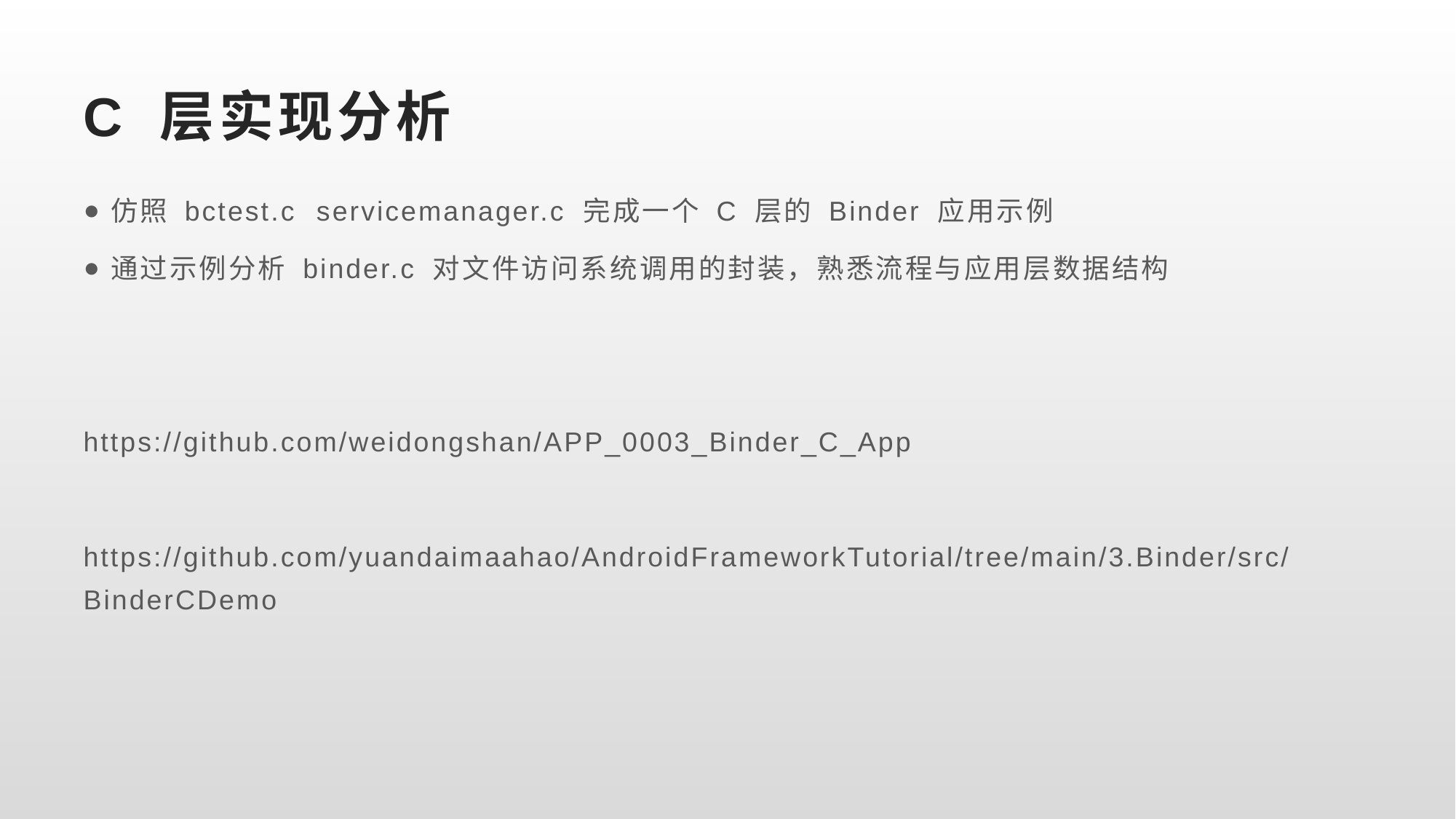

# C 层实现分析
仿照 bctest.c  servicemanager.c 完成一个 C 层的 Binder 应用示例
通过示例分析 binder.c 对文件访问系统调用的封装，熟悉流程与应用层数据结构

https://github.com/weidongshan/APP_0003_Binder_C_App

https://github.com/yuandaimaahao/AndroidFrameworkTutorial/tree/main/3.Binder/src/BinderCDemo